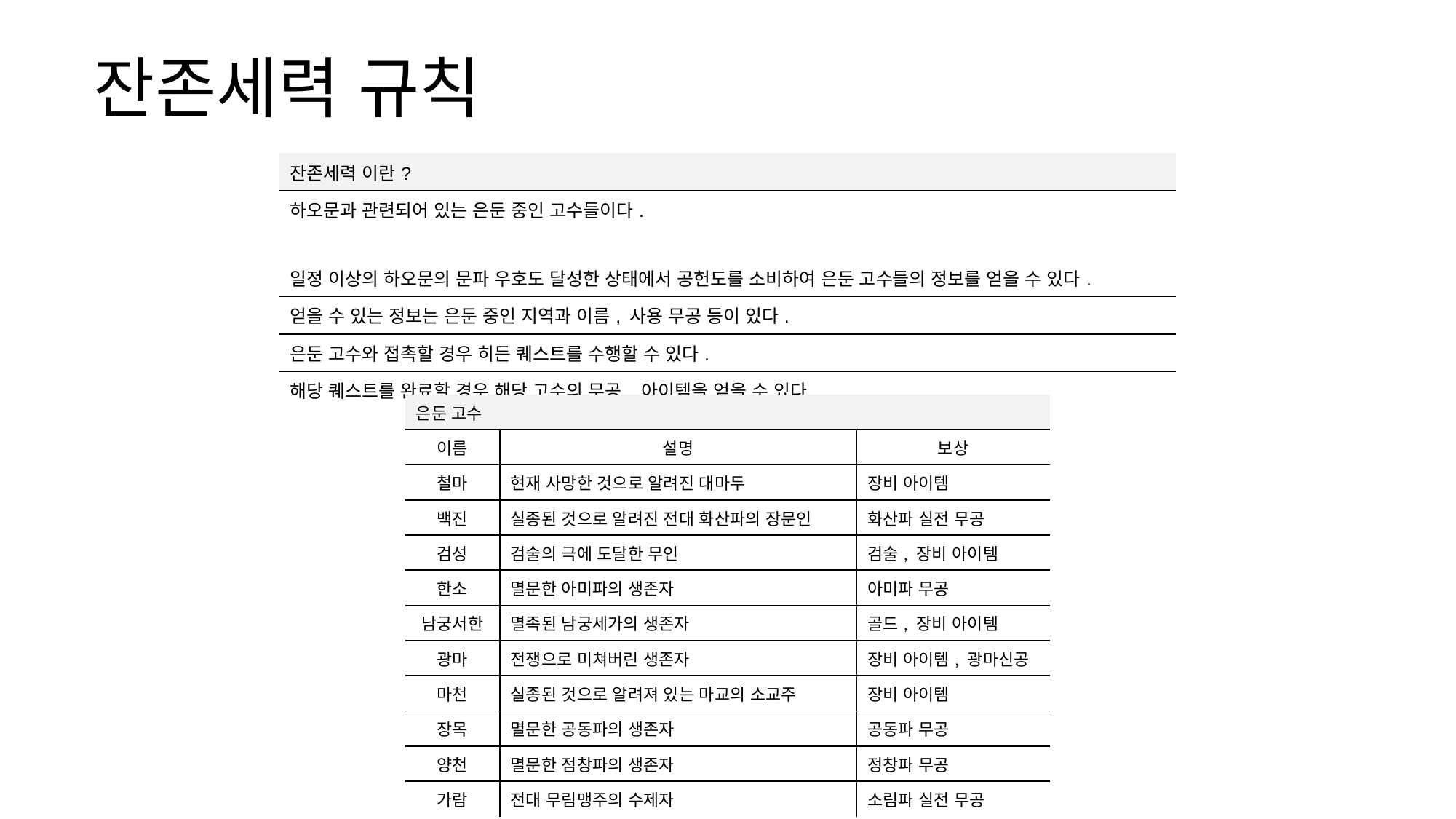

잔존세력 규칙
| 잔존세력 이란? |
| --- |
| 하오문과 관련되어 있는 은둔 중인 고수들이다. |
|  |
| 일정 이상의 하오문의 문파 우호도 달성한 상태에서 공헌도를 소비하여 은둔 고수들의 정보를 얻을 수 있다. |
| 얻을 수 있는 정보는 은둔 중인 지역과 이름, 사용 무공 등이 있다. |
| 은둔 고수와 접촉할 경우 히든 퀘스트를 수행할 수 있다. |
| 해당 퀘스트를 완료할 경우 해당 고수의 무공, 아이템을 얻을 수 있다. |
| 은둔 고수 |  |  |
| --- | --- | --- |
| 이름 | 설명 | 보상 |
| 철마 | 현재 사망한 것으로 알려진 대마두 | 장비 아이템 |
| 백진 | 실종된 것으로 알려진 전대 화산파의 장문인 | 화산파 실전 무공 |
| 검성 | 검술의 극에 도달한 무인 | 검술, 장비 아이템 |
| 한소 | 멸문한 아미파의 생존자 | 아미파 무공 |
| 남궁서한 | 멸족된 남궁세가의 생존자 | 골드, 장비 아이템 |
| 광마 | 전쟁으로 미쳐버린 생존자 | 장비 아이템, 광마신공 |
| 마천 | 실종된 것으로 알려져 있는 마교의 소교주 | 장비 아이템 |
| 장목 | 멸문한 공동파의 생존자 | 공동파 무공 |
| 양천 | 멸문한 점창파의 생존자 | 정창파 무공 |
| 가람 | 전대 무림맹주의 수제자 | 소림파 실전 무공 |